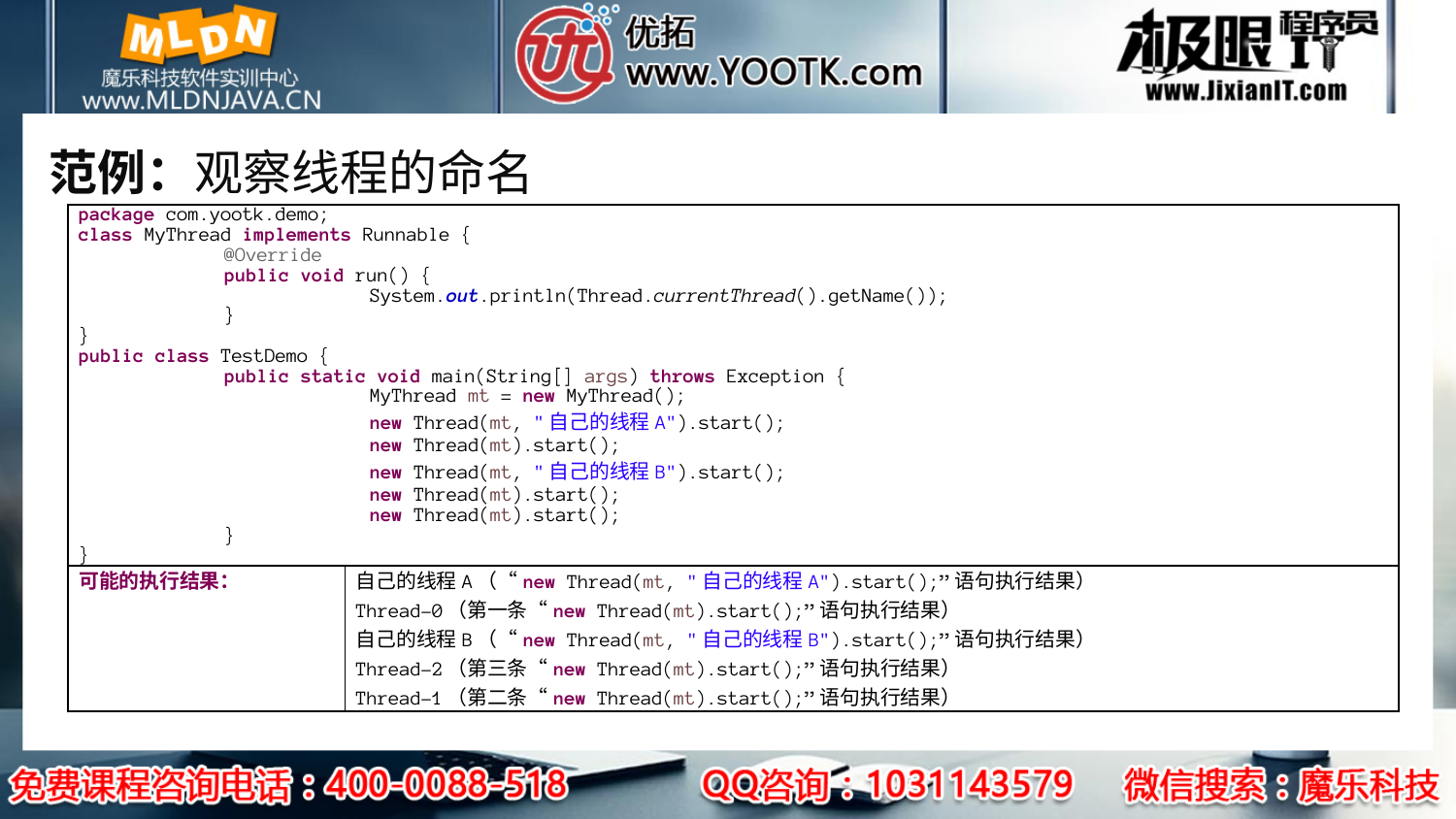

# 范例：观察线程的命名
| package com.yootk.demo; class MyThread implements Runnable { @Override public void run() { System.out.println(Thread.currentThread().getName()); } } public class TestDemo { public static void main(String[] args) throws Exception { MyThread mt = new MyThread(); new Thread(mt, "自己的线程A").start(); new Thread(mt).start(); new Thread(mt, "自己的线程B").start(); new Thread(mt).start(); new Thread(mt).start(); } } |  |
| --- | --- |
| 可能的执行结果： | 自己的线程A（“new Thread(mt, "自己的线程A").start();”语句执行结果） Thread-0（第一条“new Thread(mt).start();”语句执行结果） 自己的线程B（“new Thread(mt, "自己的线程B").start();”语句执行结果） Thread-2（第三条“new Thread(mt).start();”语句执行结果） Thread-1（第二条“new Thread(mt).start();”语句执行结果） |